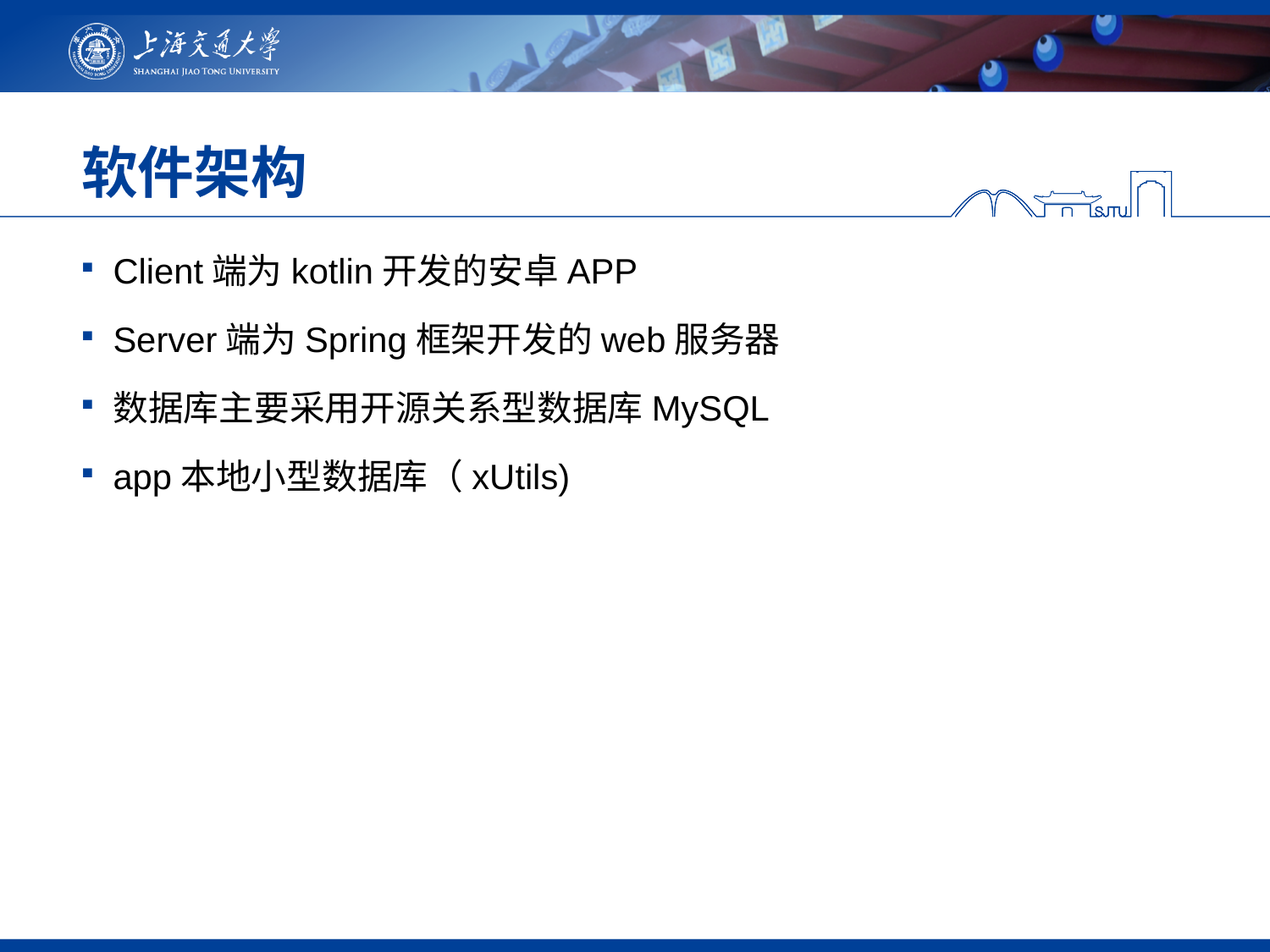

# 软件架构
Client端为kotlin开发的安卓APP
Server端为Spring框架开发的web服务器
数据库主要采用开源关系型数据库MySQL
app本地小型数据库（xUtils)